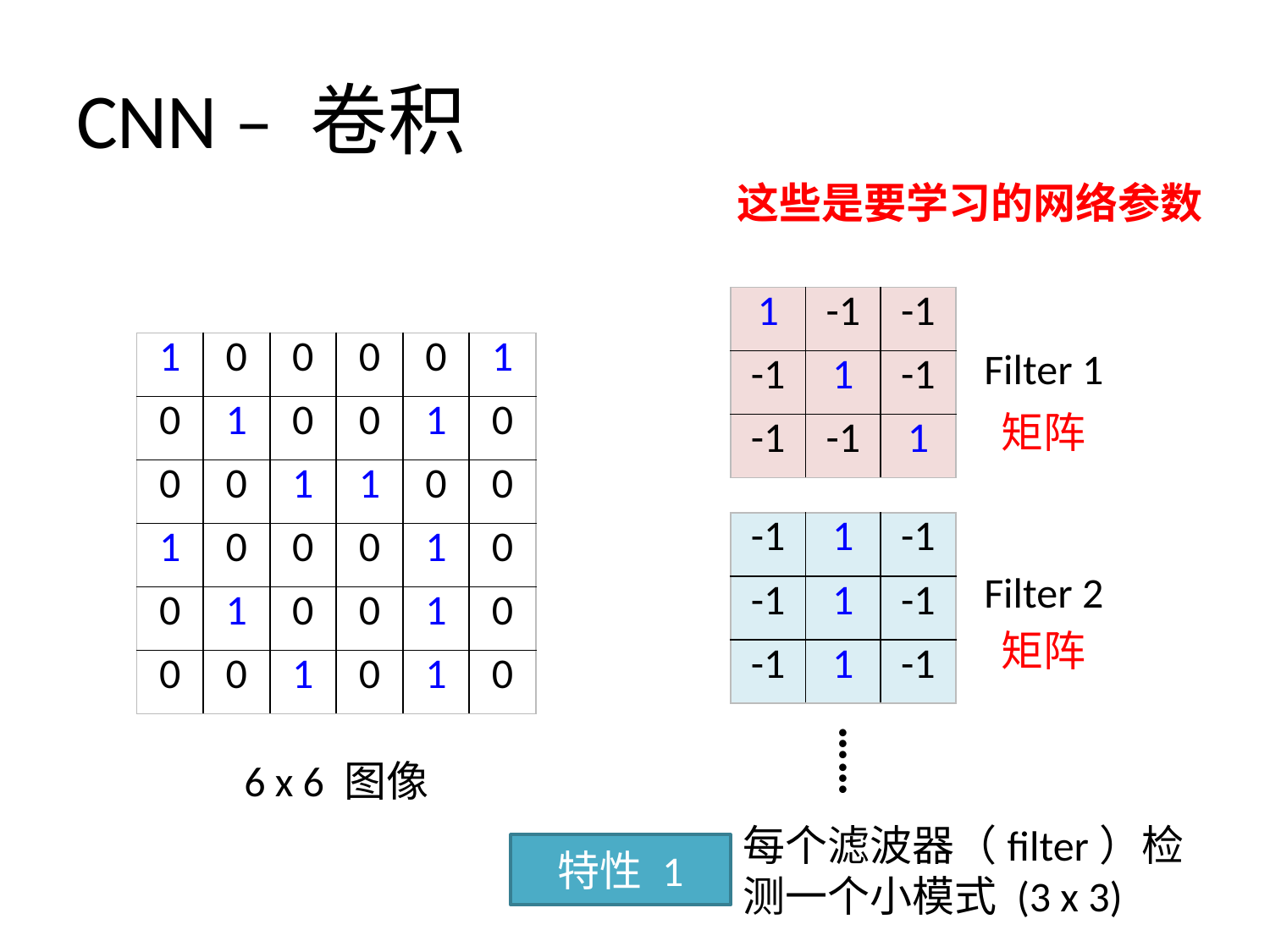

# CNN – 卷积
这些是要学习的网络参数
| 1 | -1 | -1 |
| --- | --- | --- |
| -1 | 1 | -1 |
| -1 | -1 | 1 |
| 1 | 0 | 0 | 0 | 0 | 1 |
| --- | --- | --- | --- | --- | --- |
| 0 | 1 | 0 | 0 | 1 | 0 |
| 0 | 0 | 1 | 1 | 0 | 0 |
| 1 | 0 | 0 | 0 | 1 | 0 |
| 0 | 1 | 0 | 0 | 1 | 0 |
| 0 | 0 | 1 | 0 | 1 | 0 |
Filter 1
矩阵
| -1 | 1 | -1 |
| --- | --- | --- |
| -1 | 1 | -1 |
| -1 | 1 | -1 |
Filter 2
矩阵
……
6 x 6 图像
每个滤波器（filter）检测一个小模式 (3 x 3)
特性 1